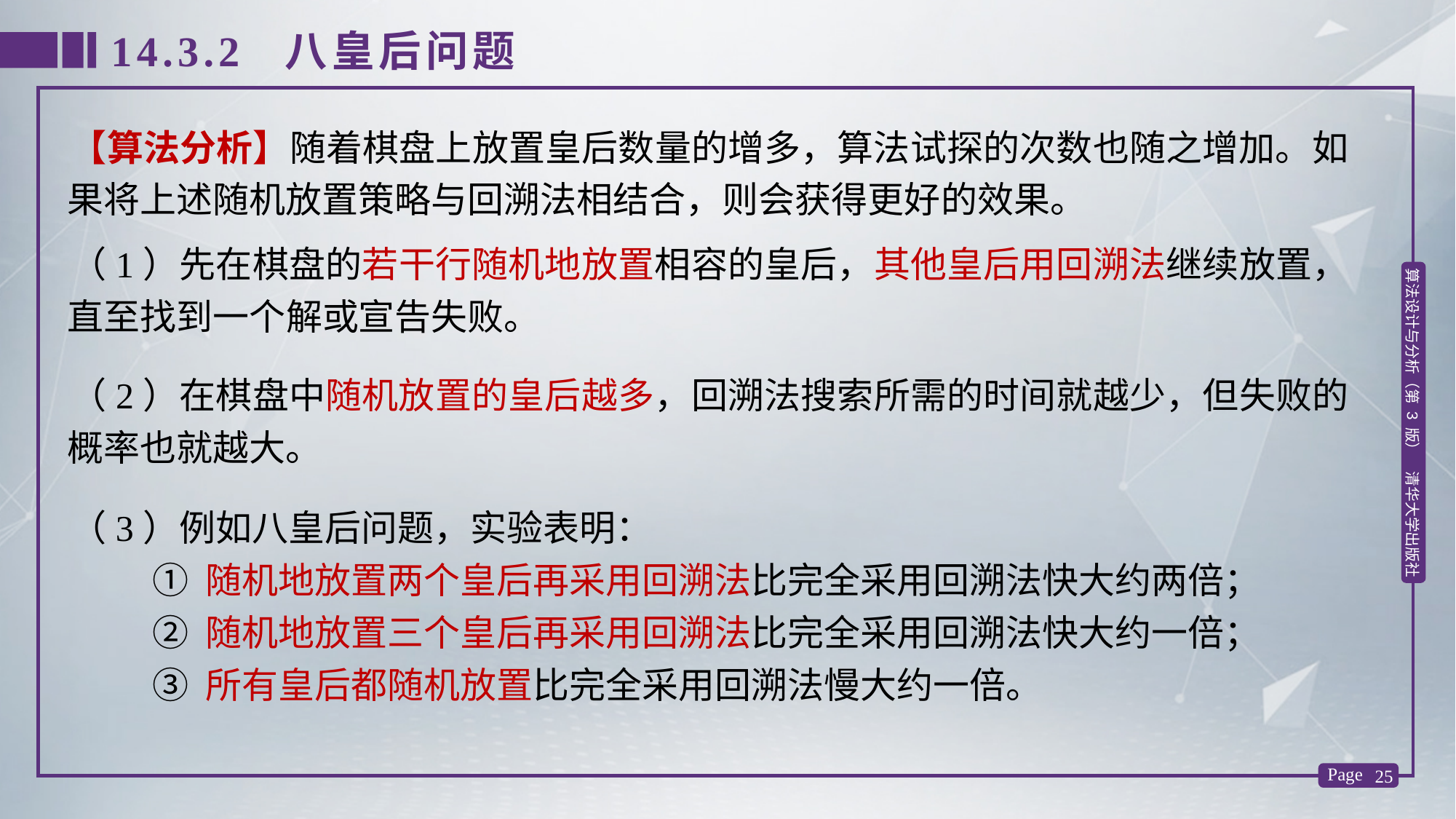

14.3.2  八皇后问题
【算法分析】随着棋盘上放置皇后数量的增多，算法试探的次数也随之增加。如果将上述随机放置策略与回溯法相结合，则会获得更好的效果。
（1）先在棋盘的若干行随机地放置相容的皇后，其他皇后用回溯法继续放置，直至找到一个解或宣告失败。
（2）在棋盘中随机放置的皇后越多，回溯法搜索所需的时间就越少，但失败的概率也就越大。
（3）例如八皇后问题，实验表明：
          ① 随机地放置两个皇后再采用回溯法比完全采用回溯法快大约两倍；
          ② 随机地放置三个皇后再采用回溯法比完全采用回溯法快大约一倍；
          ③ 所有皇后都随机放置比完全采用回溯法慢大约一倍。